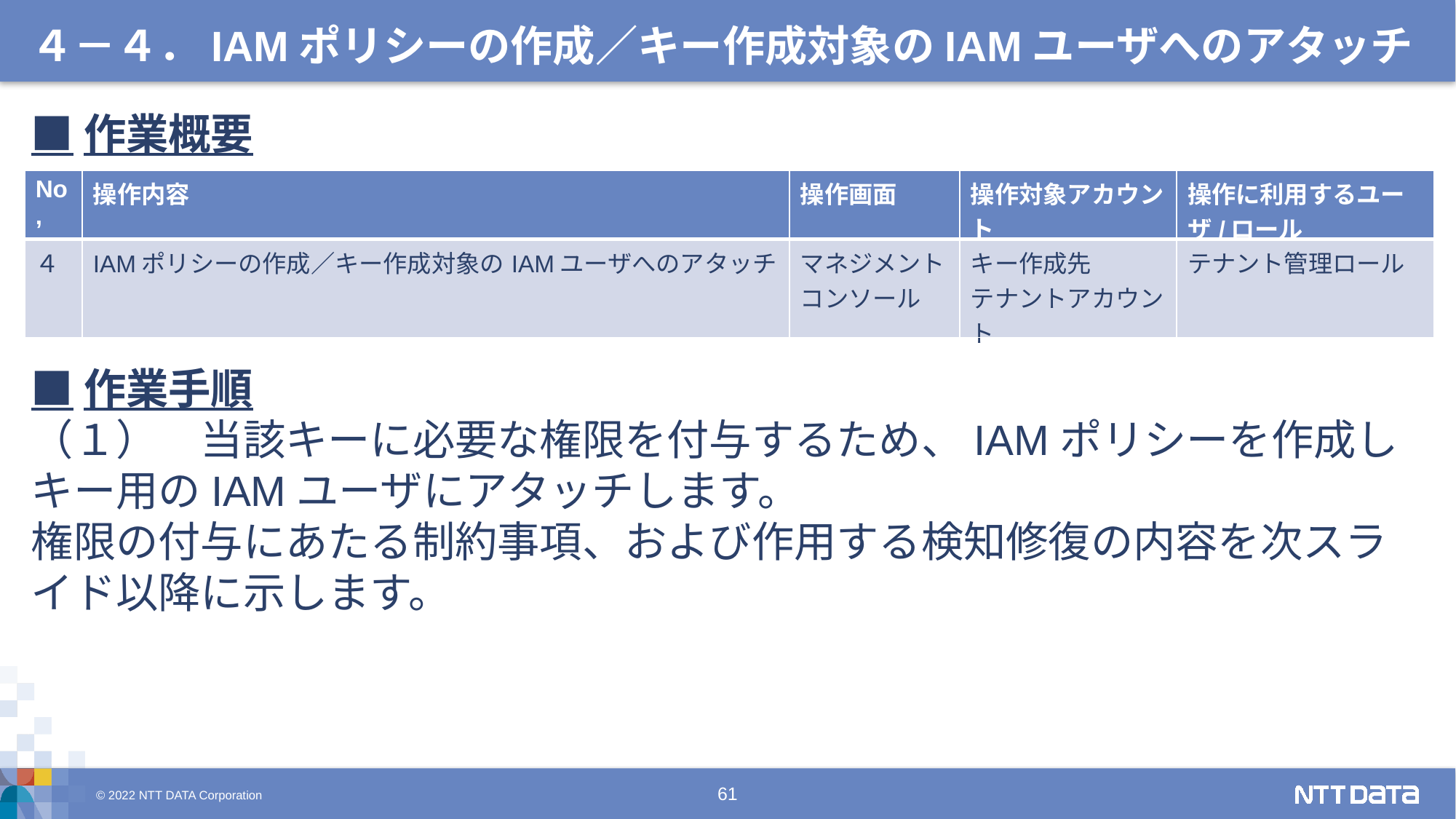

４－４．IAMポリシーの作成／キー作成対象のIAMユーザへのアタッチ
■作業概要

■作業手順
（１）　当該キーに必要な権限を付与するため、IAMポリシーを作成しキー用のIAMユーザにアタッチします。
権限の付与にあたる制約事項、および作用する検知修復の内容を次スライド以降に示します。
| No, | 操作内容 | 操作画面 | 操作対象アカウント | 操作に利用するユーザ/ロール |
| --- | --- | --- | --- | --- |
| ４ | IAMポリシーの作成／キー作成対象のIAMユーザへのアタッチ | マネジメント コンソール | キー作成先 テナントアカウント | テナント管理ロール |